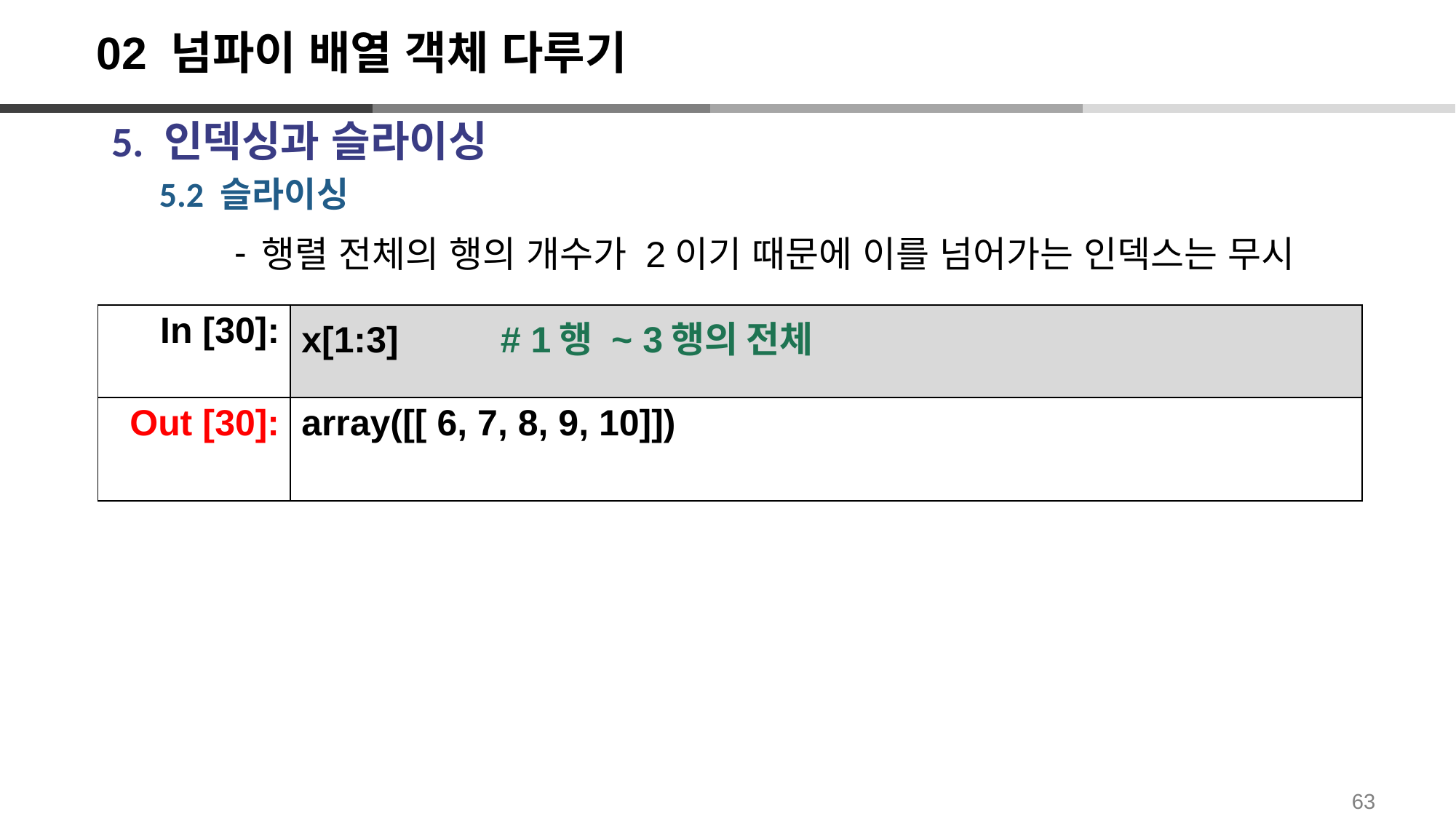

# 02 넘파이 배열 객체 다루기
5. 인덱싱과 슬라이싱
5.2 슬라이싱
행렬 전체의 행의 개수가 2이기 때문에 이를 넘어가는 인덱스는 무시

| In [30]: | x[1:3] # 1행 ~ 3행의 전체 |
| --- | --- |
| Out [30]: | array([[ 6, 7, 8, 9, 10]]) |